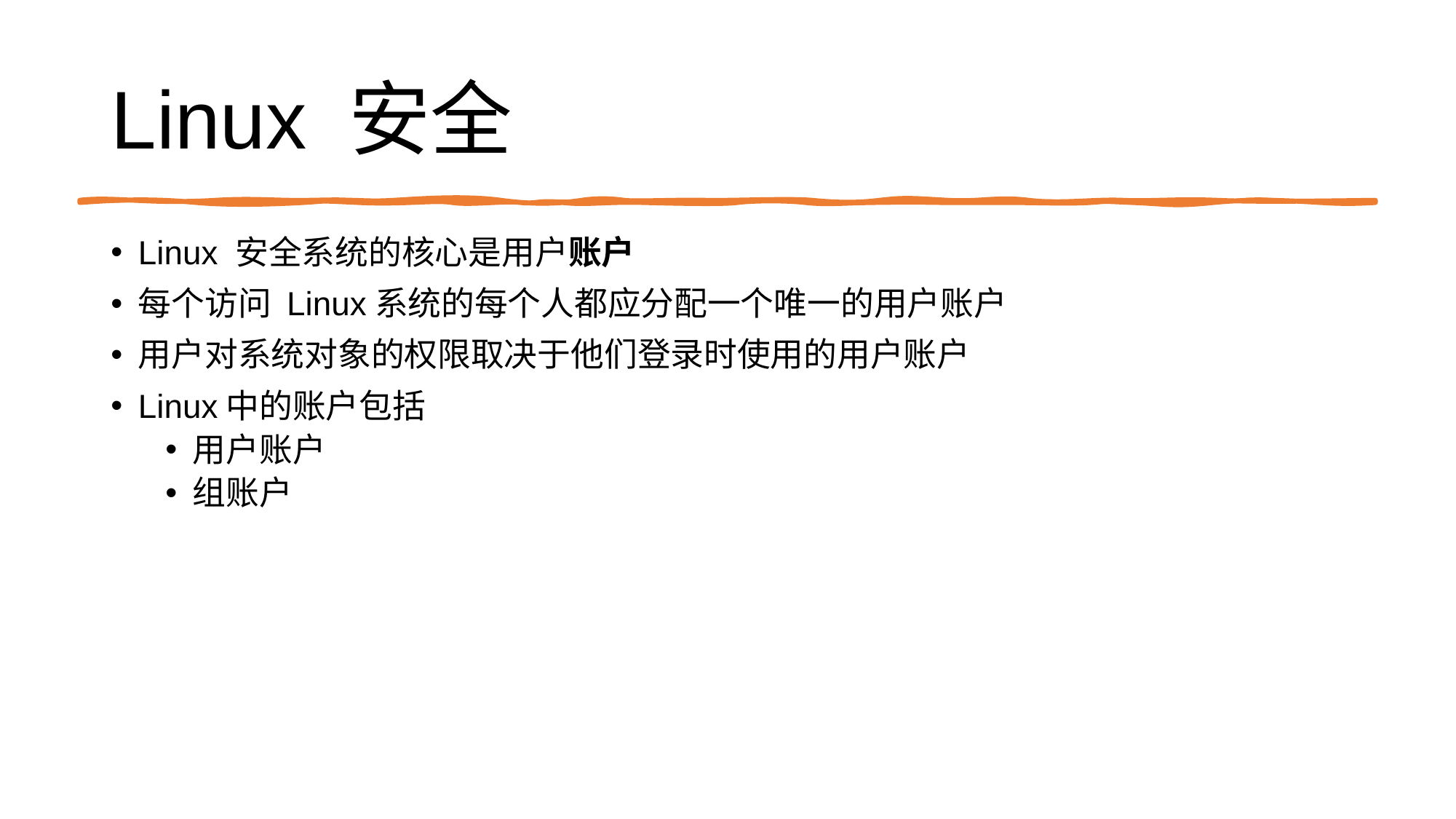

# Linux 安全

Linux 安全系统的核心是用户账户
每个访问 Linux系统的每个人都应分配一个唯一的用户账户
用户对系统对象的权限取决于他们登录时使用的用户账户
Linux中的账户包括
用户账户
组账户